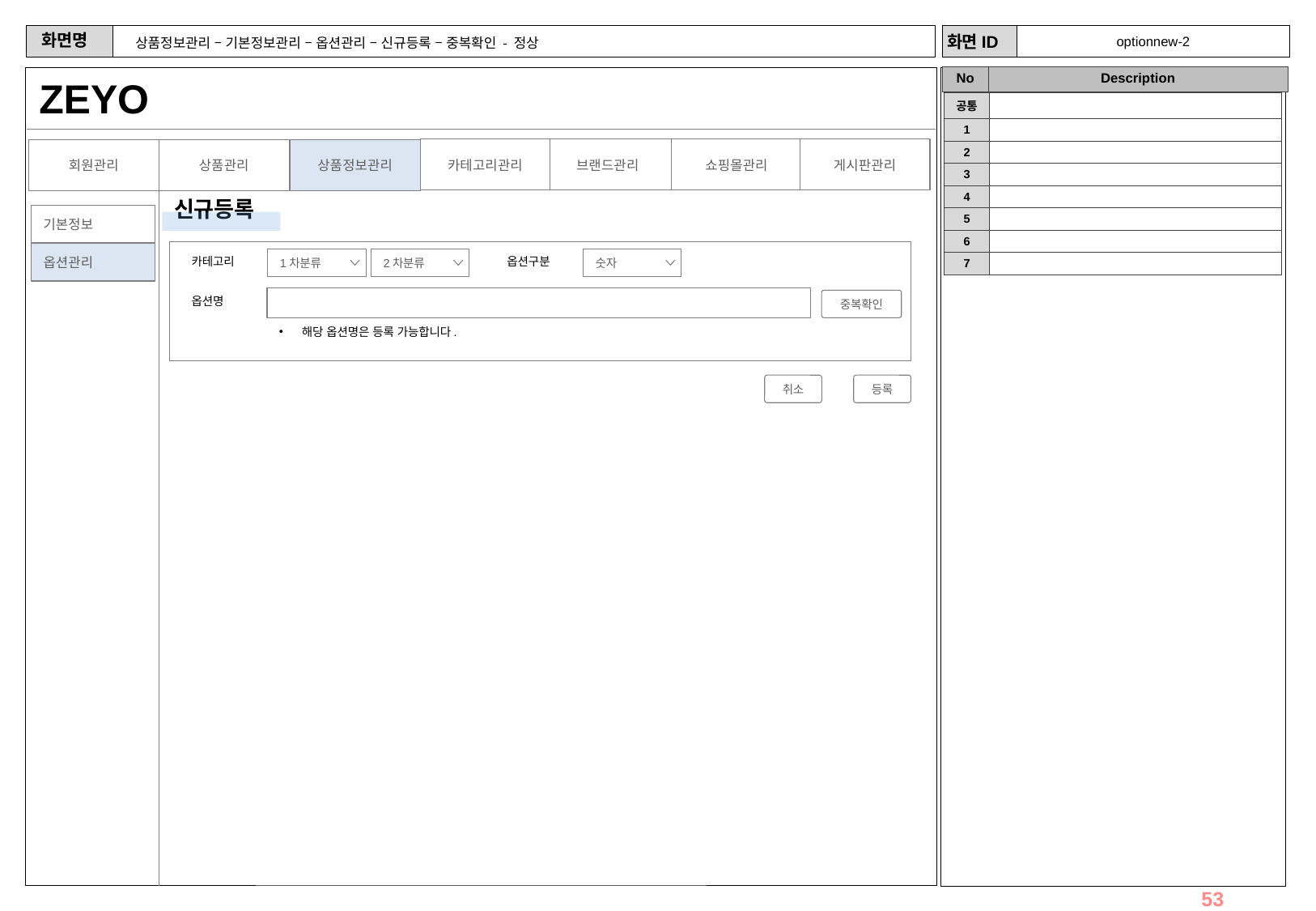

optionnew-2
# 상품정보관리 – 기본정보관리 – 옵션관리 – 신규등록 – 중복확인 - 정상
ZEYO
| 공통 |  |
| --- | --- |
| 1 |  |
| 2 |  |
| 3 |  |
| 4 |  |
| 5 |  |
| 6 |  |
| 7 |  |
카테고리관리
브랜드관리
쇼핑몰관리
게시판관리
회원관리
상품관리
상품정보관리
신규등록

기본정보

옵션관리
카테고리
옵션구분
1차분류

2차분류

숫자

옵션명
중복확인
해당 옵션명은 등록 가능합니다.
취소
등록
53